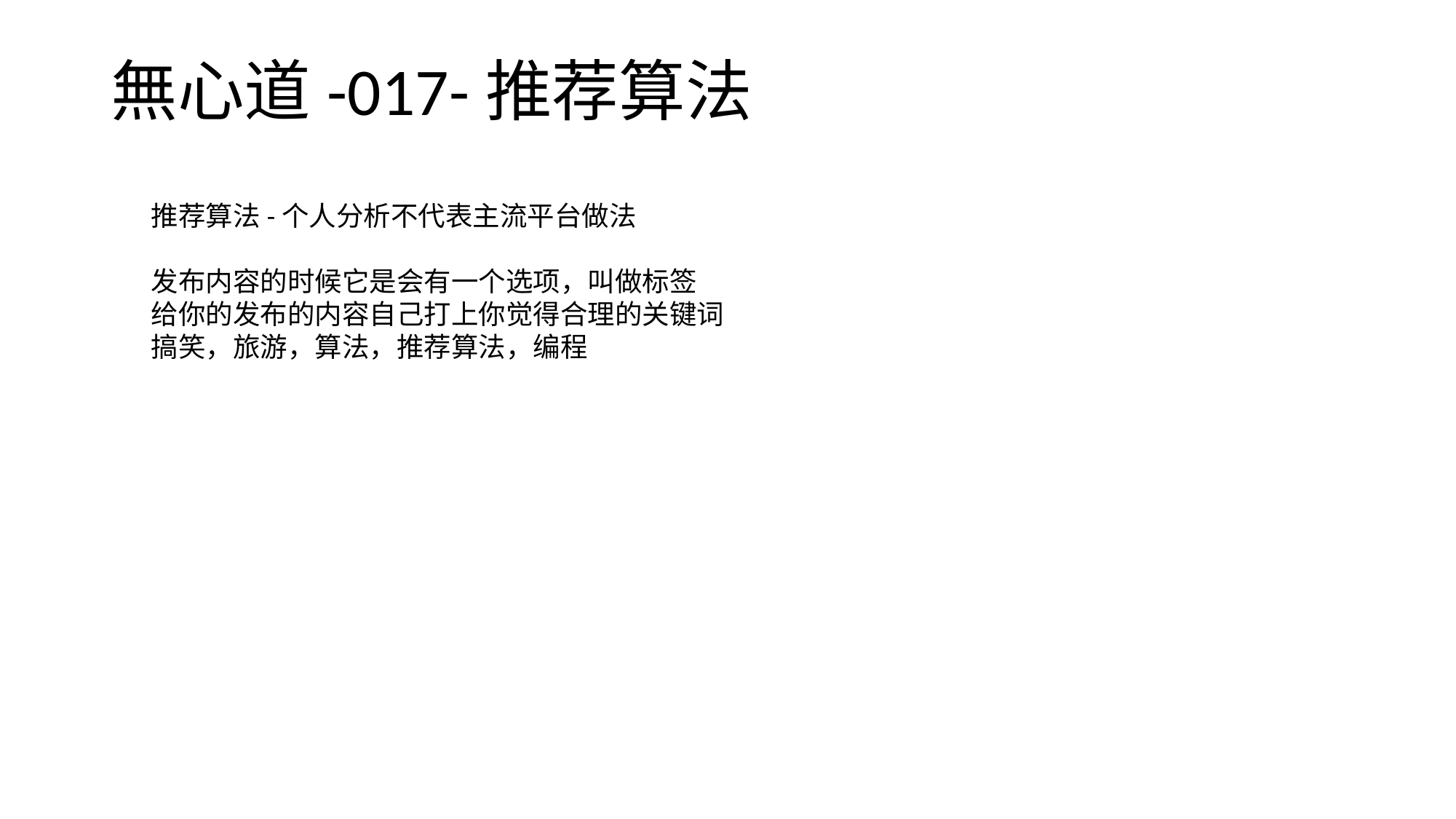

# 無心道-017-推荐算法
推荐算法-个人分析不代表主流平台做法

发布内容的时候它是会有一个选项，叫做标签
给你的发布的内容自己打上你觉得合理的关键词
搞笑，旅游，算法，推荐算法，编程